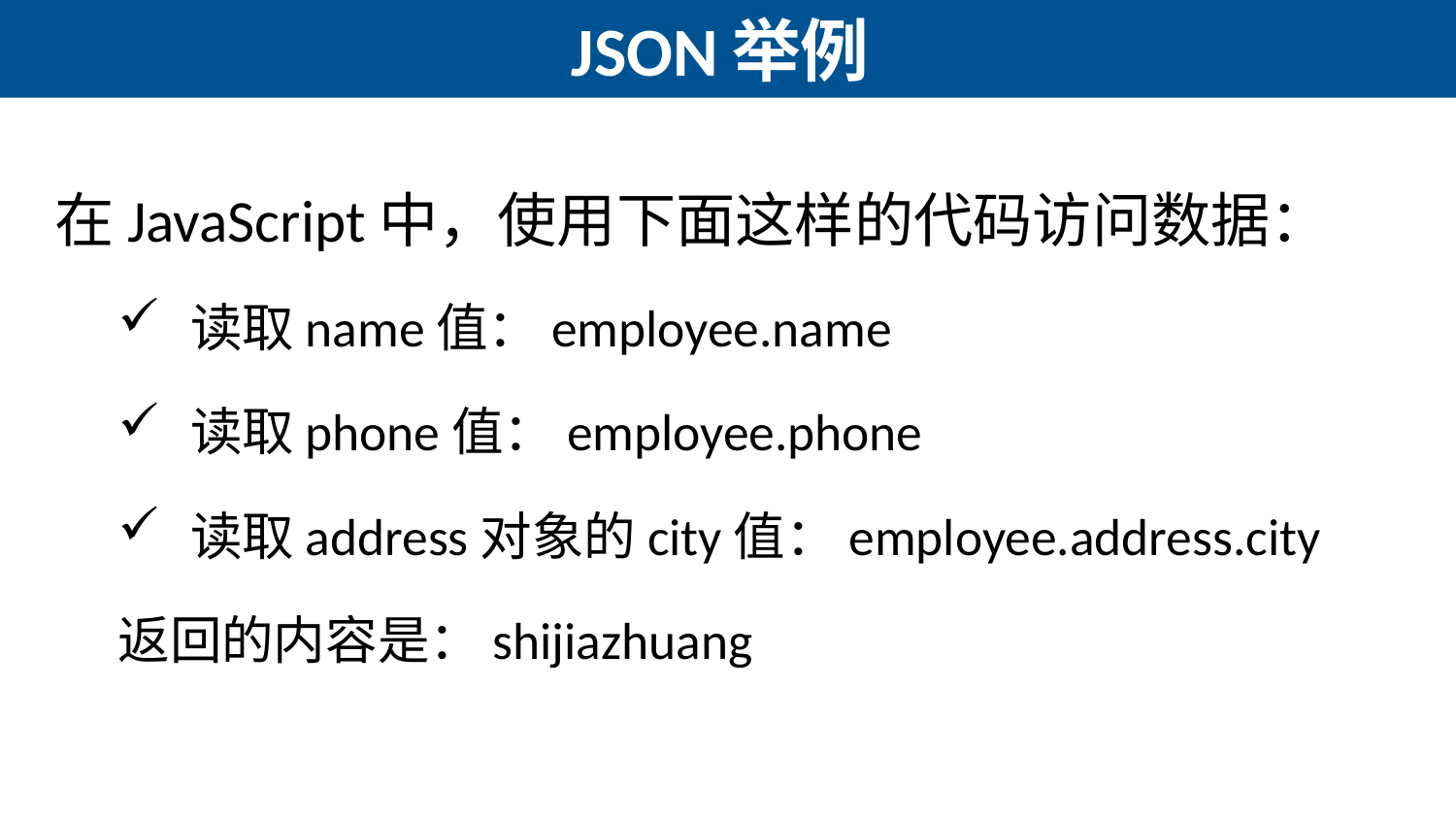

# JSON举例
在JavaScript中，使用下面这样的代码访问数据：
读取name值：employee.name
读取phone值：employee.phone
读取address对象的city值：employee.address.city
			返回的内容是：shijiazhuang